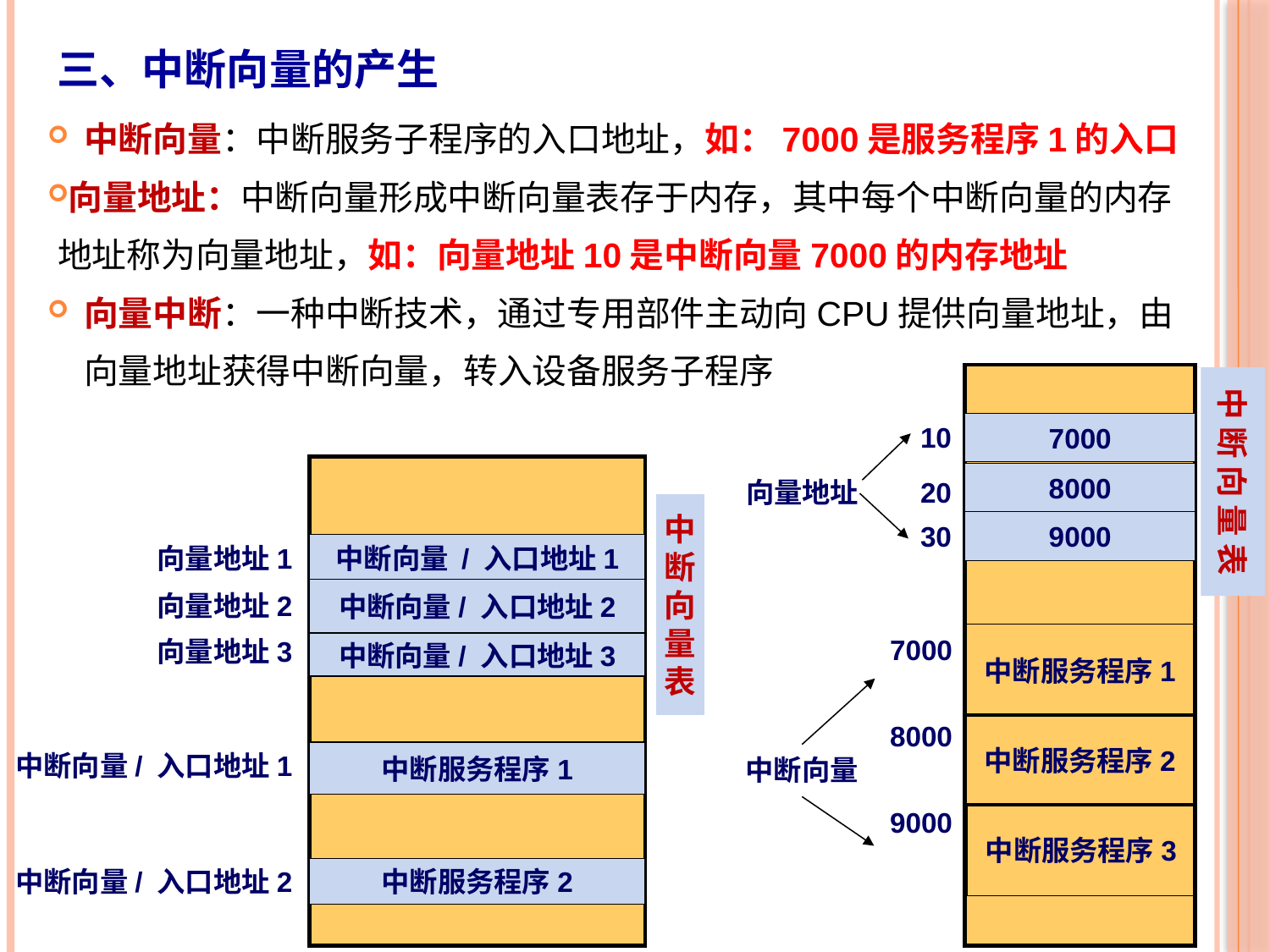

三、中断向量的产生
中断向量：中断服务子程序的入口地址，如：7000是服务程序1的入口
向量地址：中断向量形成中断向量表存于内存，其中每个中断向量的内存地址称为向量地址，如：向量地址10是中断向量7000的内存地址
向量中断：一种中断技术，通过专用部件主动向CPU提供向量地址，由向量地址获得中断向量，转入设备服务子程序

中 断 向 量 表
10
20
30
7000

8000
向量地址
中
断
向
量
表
9000
中断向量 / 入口地址1
向量地址1
中断向量/ 入口地址2
向量地址2
中断服务程序1
7000
8000
9000

中断向量/ 入口地址3
向量地址3

中断服务程序2
中断服务程序1
中断向量
中断向量/ 入口地址1

中断服务程序3
中断服务程序2
中断向量/ 入口地址2